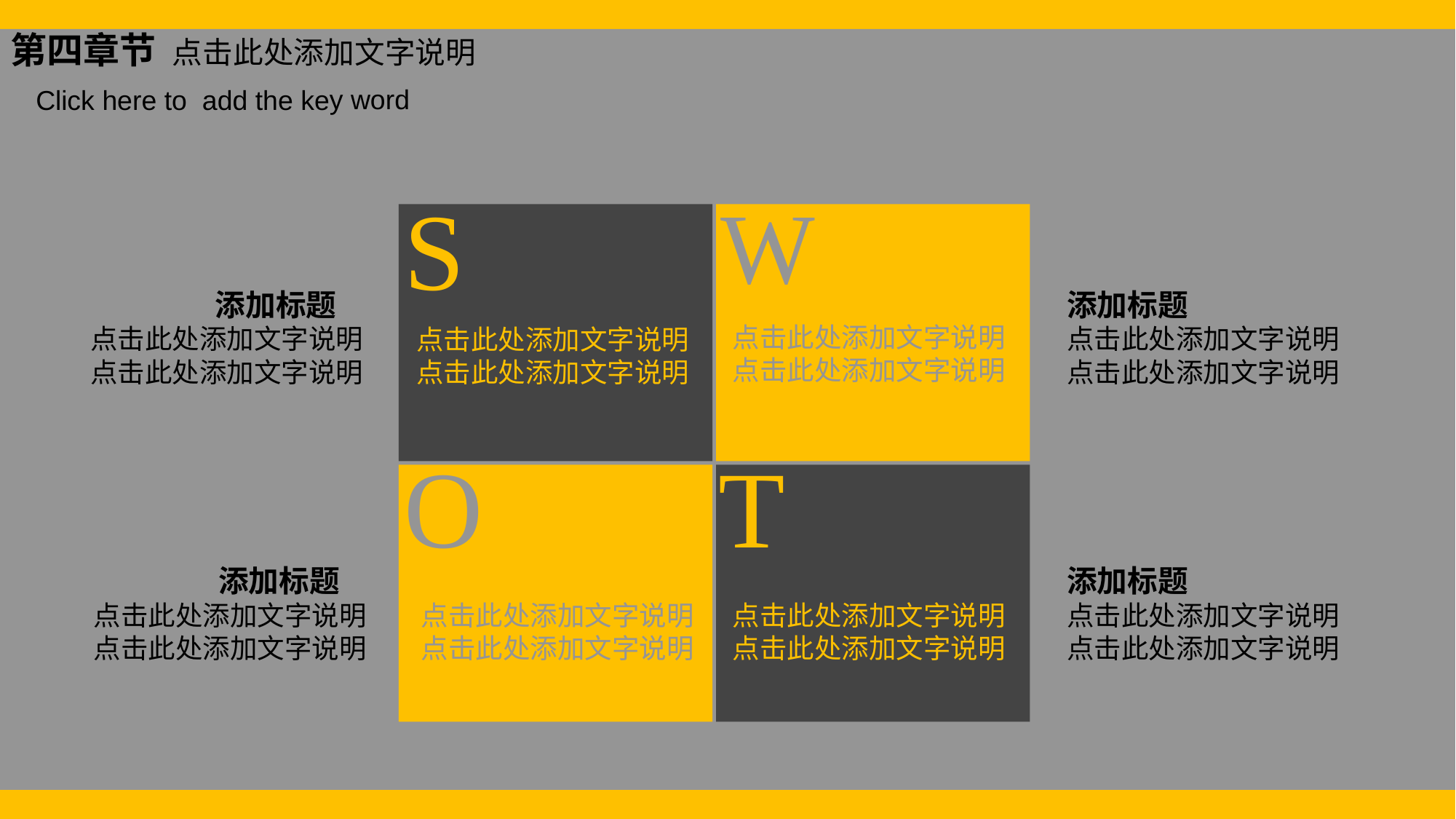

第四章节  点击此处添加文字说明
Click here to  add the key word
S
W

添加标题
点击此处添加文字说明
点击此处添加文字说明
                 添加标题
点击此处添加文字说明
点击此处添加文字说明
点击此处添加文字说明
点击此处添加文字说明
点击此处添加文字说明
点击此处添加文字说明
O
T

                 添加标题
点击此处添加文字说明
点击此处添加文字说明
添加标题
点击此处添加文字说明
点击此处添加文字说明
点击此处添加文字说明
点击此处添加文字说明
点击此处添加文字说明
点击此处添加文字说明